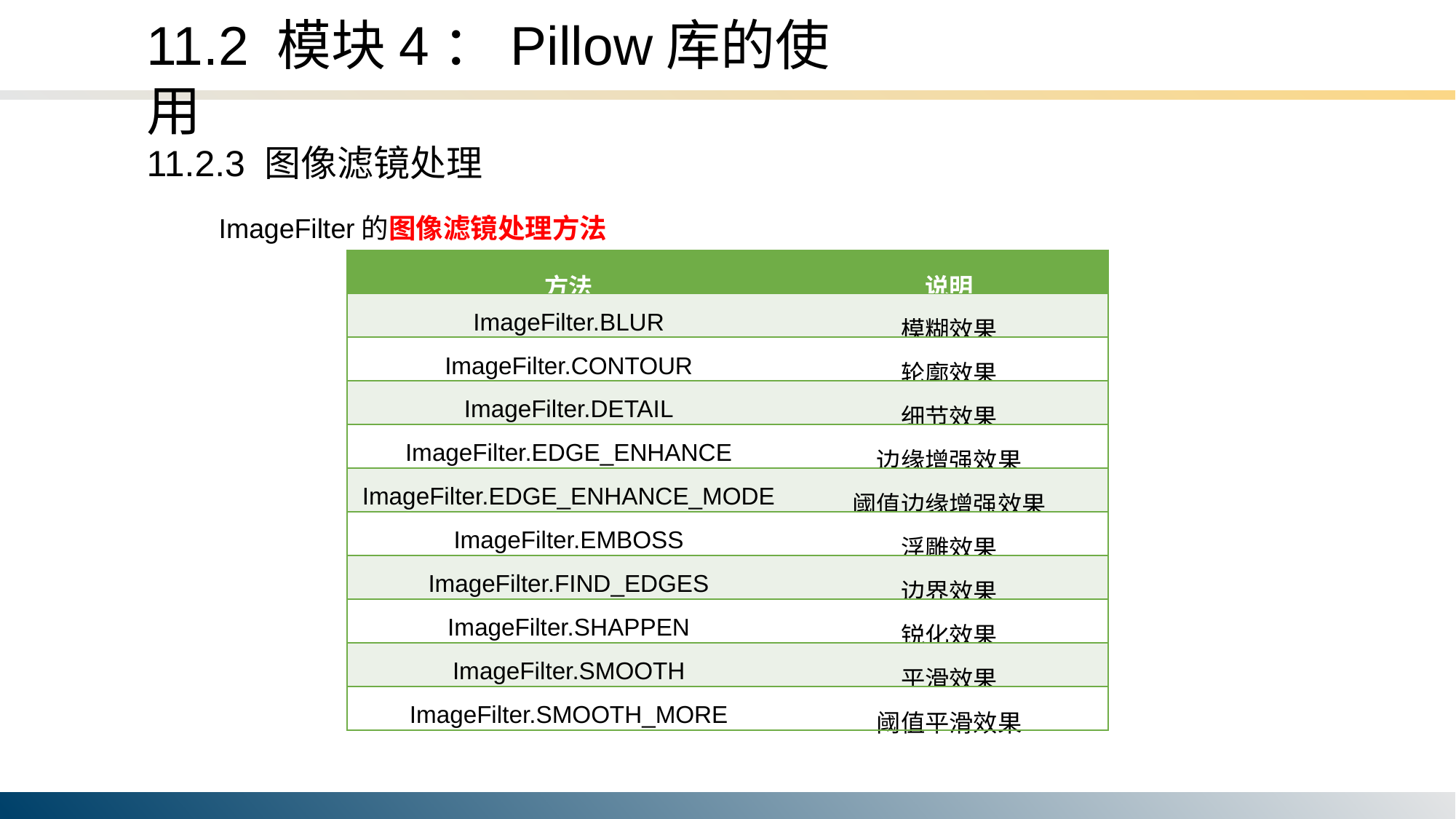

11.2 模块4：Pillow库的使用
11.2.3 图像滤镜处理
ImageFilter的图像滤镜处理方法
| 方法 | 说明 |
| --- | --- |
| ImageFilter.BLUR | 模糊效果 |
| ImageFilter.CONTOUR | 轮廓效果 |
| ImageFilter.DETAIL | 细节效果 |
| ImageFilter.EDGE\_ENHANCE | 边缘增强效果 |
| ImageFilter.EDGE\_ENHANCE\_MODE | 阈值边缘增强效果 |
| ImageFilter.EMBOSS | 浮雕效果 |
| ImageFilter.FIND\_EDGES | 边界效果 |
| ImageFilter.SHAPPEN | 锐化效果 |
| ImageFilter.SMOOTH | 平滑效果 |
| ImageFilter.SMOOTH\_MORE | 阈值平滑效果 |